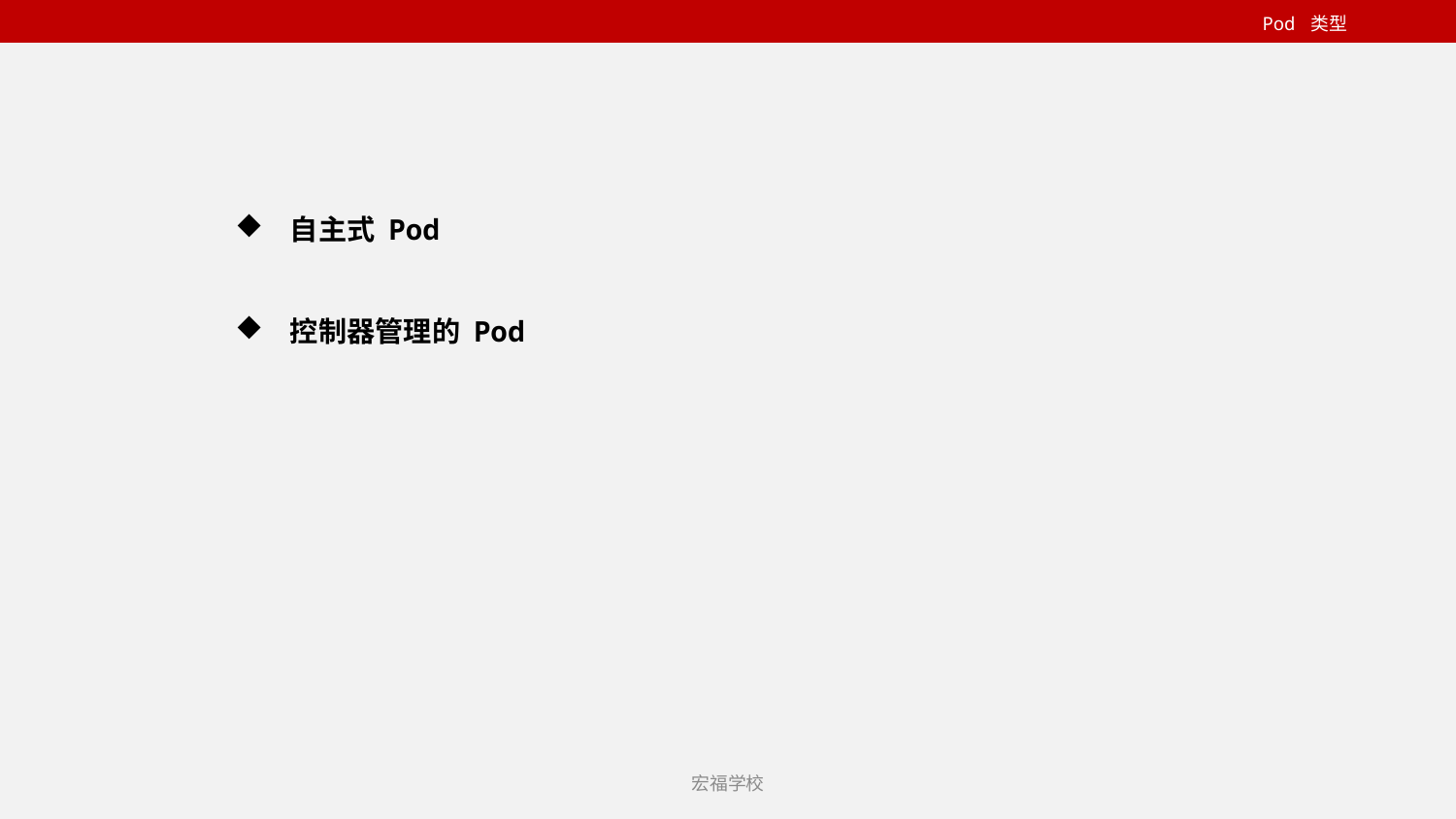

Pod 类型
自主式 Pod

控制器管理的 Pod

4
宏福学校